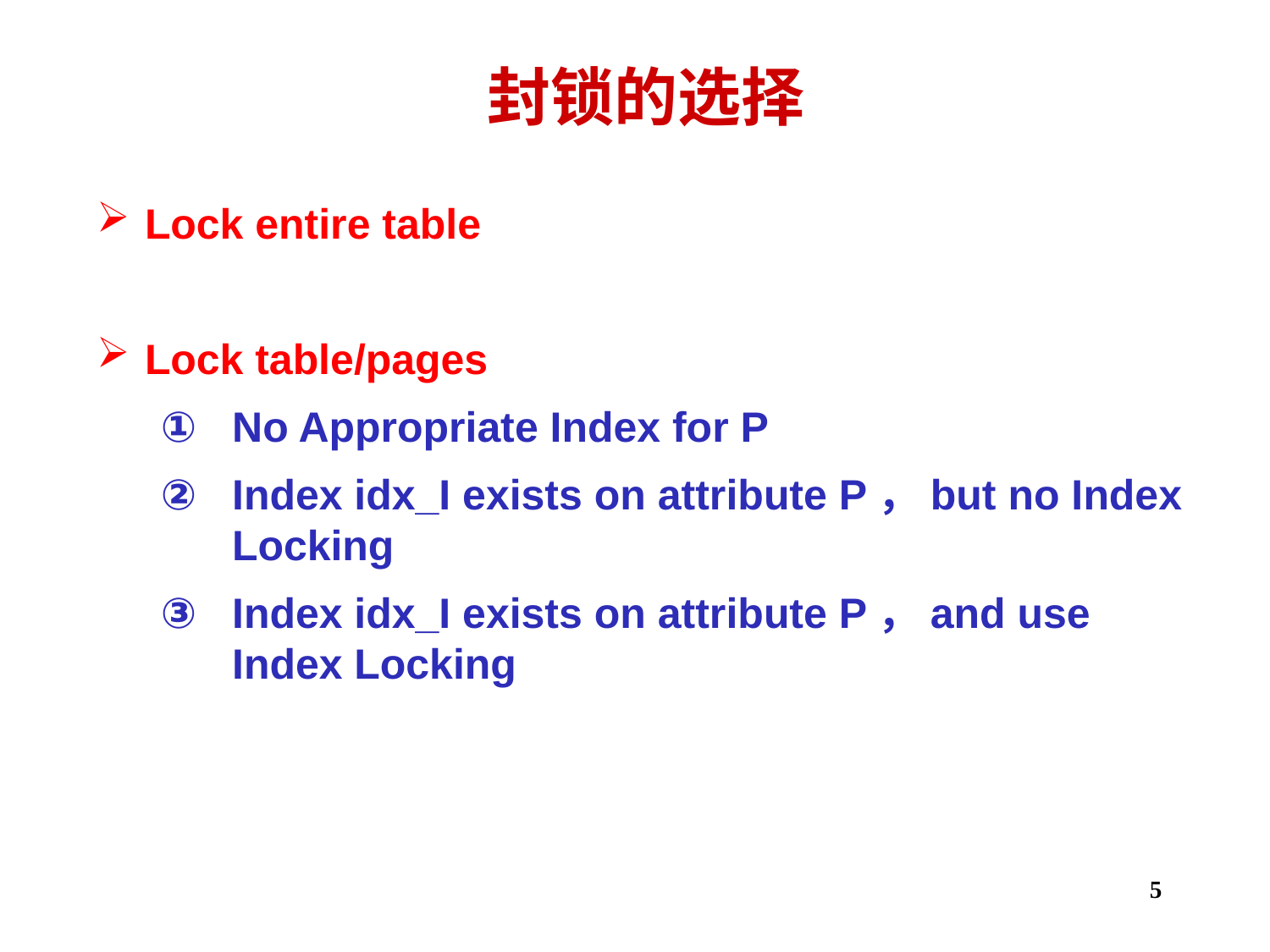

# 封锁的选择
Lock entire table

Lock table/pages
No Appropriate Index for P
Index idx_I exists on attribute P，but no Index Locking
Index idx_I exists on attribute P，and use Index Locking
5